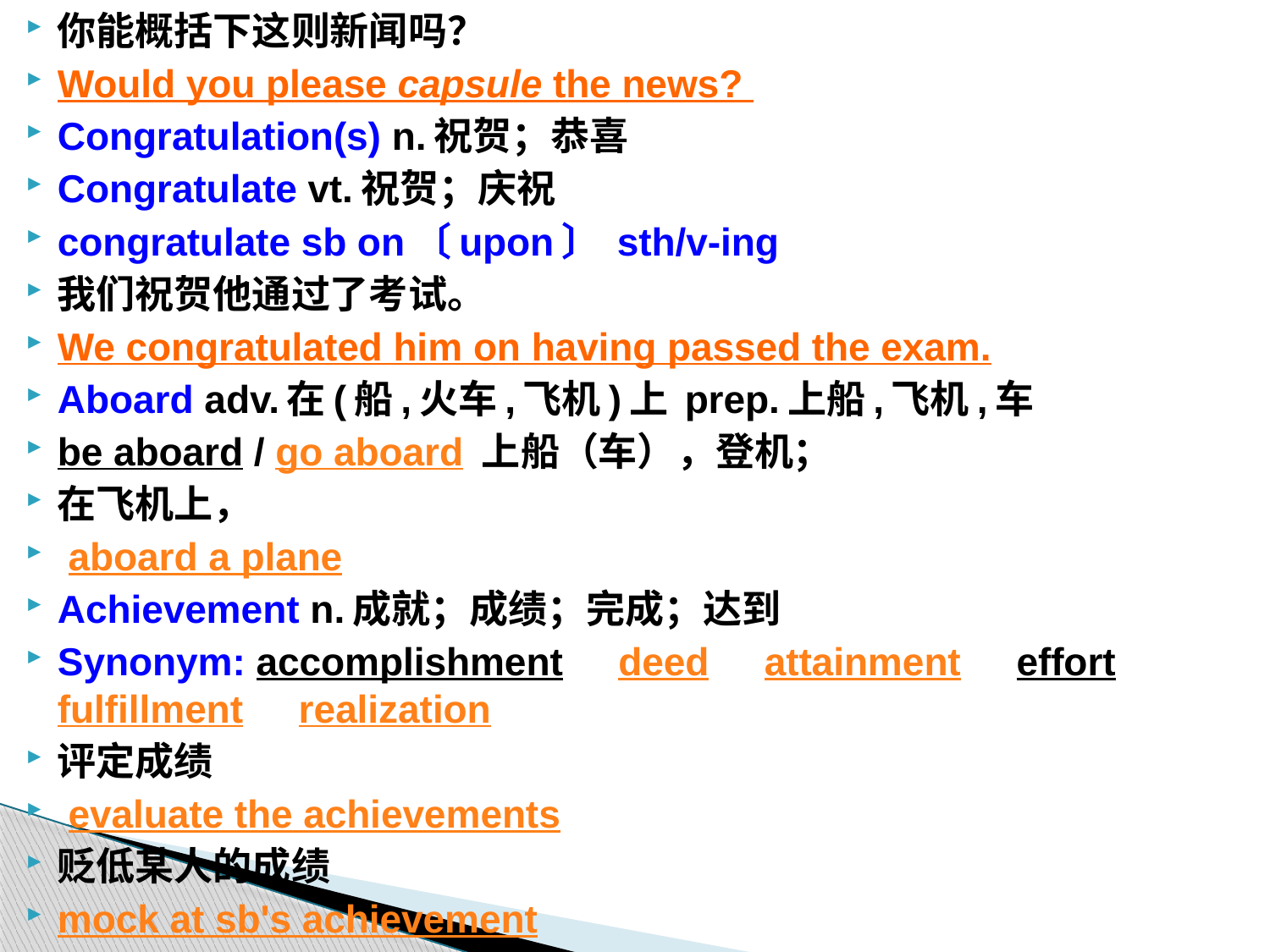

你能概括下这则新闻吗？
Would you please capsule the news?
Congratulation(s) n.祝贺；恭喜
Congratulate vt.祝贺；庆祝
congratulate sb on〔upon〕 sth/v-ing
我们祝贺他通过了考试。
We congratulated him on having passed the exam.
Aboard adv.在(船,火车,飞机)上 prep.上船,飞机,车
be aboard / go aboard 上船（车），登机；
在飞机上，
 aboard a plane
Achievement n.成就；成绩；完成；达到
Synonym: accomplishment　 deed　 attainment　 effort　 fulfillment　 realization
评定成绩
 evaluate the achievements
贬低某人的成绩
mock at sb's achievement